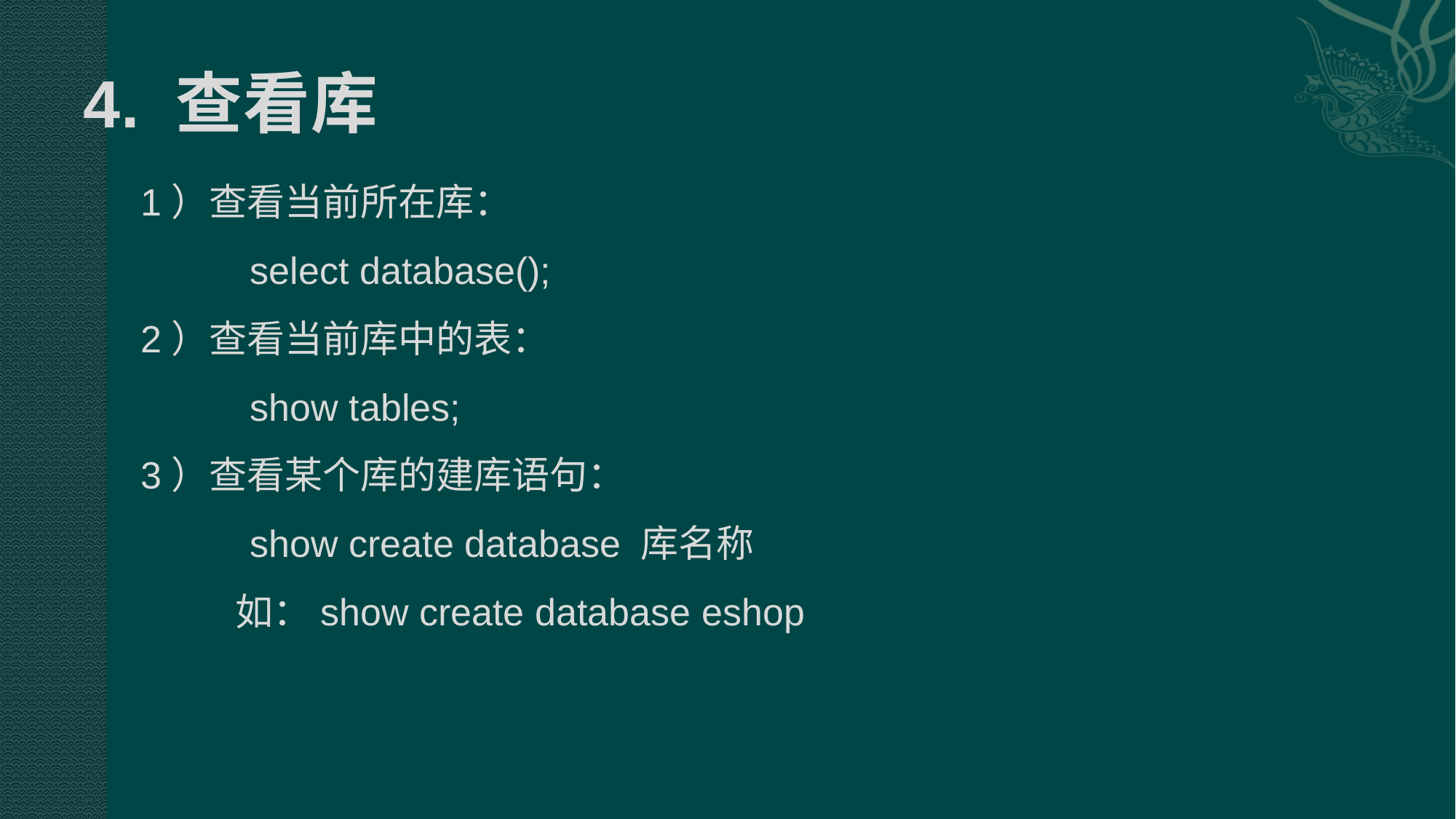

# 4. 查看库
1）查看当前所在库：
	select database();
2）查看当前库中的表：
	show tables;
3）查看某个库的建库语句：
	show create database 库名称
          如：show create database eshop